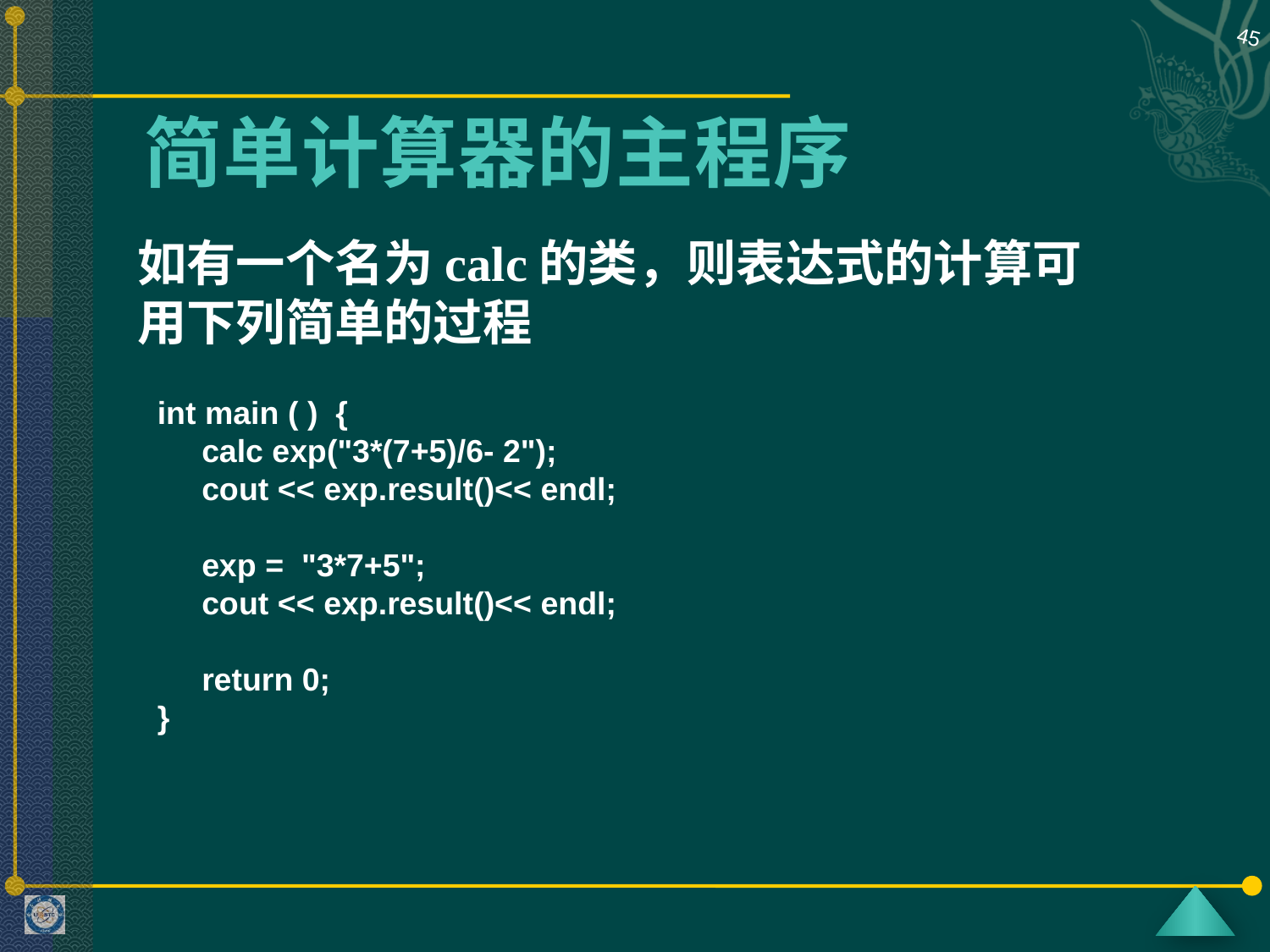

45
# 简单计算器的主程序
如有一个名为calc的类，则表达式的计算可用下列简单的过程
int main ( )  {
     calc exp("3*(7+5)/6- 2");
     cout << exp.result()<< endl;

     exp =  "3*7+5";
     cout << exp.result()<< endl;

     return 0;
}